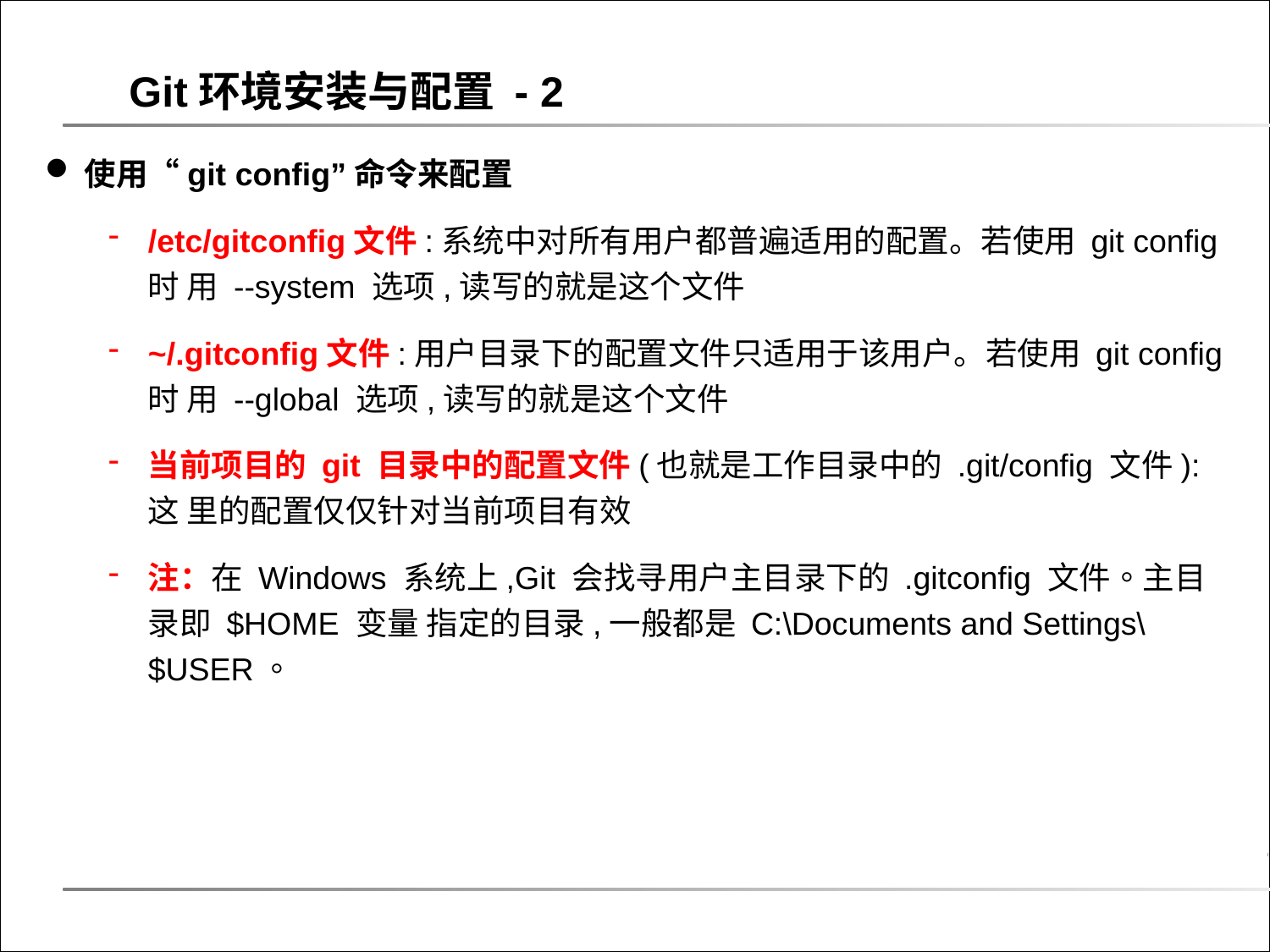

Git环境安装与配置 - 2
使用“git config”命令来配置
/etc/gitconfig文件:系统中对所有用户都普遍适用的配置。若使用 git config 时 用 --system 选项,读写的就是这个文件
~/.gitconfig文件:用户目录下的配置文件只适用于该用户。若使用 git config 时 用 --global 选项,读写的就是这个文件
当前项目的 git 目录中的配置文件(也就是工作目录中的 .git/config 文件):这 里的配置仅仅针对当前项目有效
注：在 Windows 系统上,Git 会找寻用户主目录下的 .gitconfig 文件。主目录即 $HOME 变量 指定的目录,一般都是 C:\Documents and Settings\$USER。